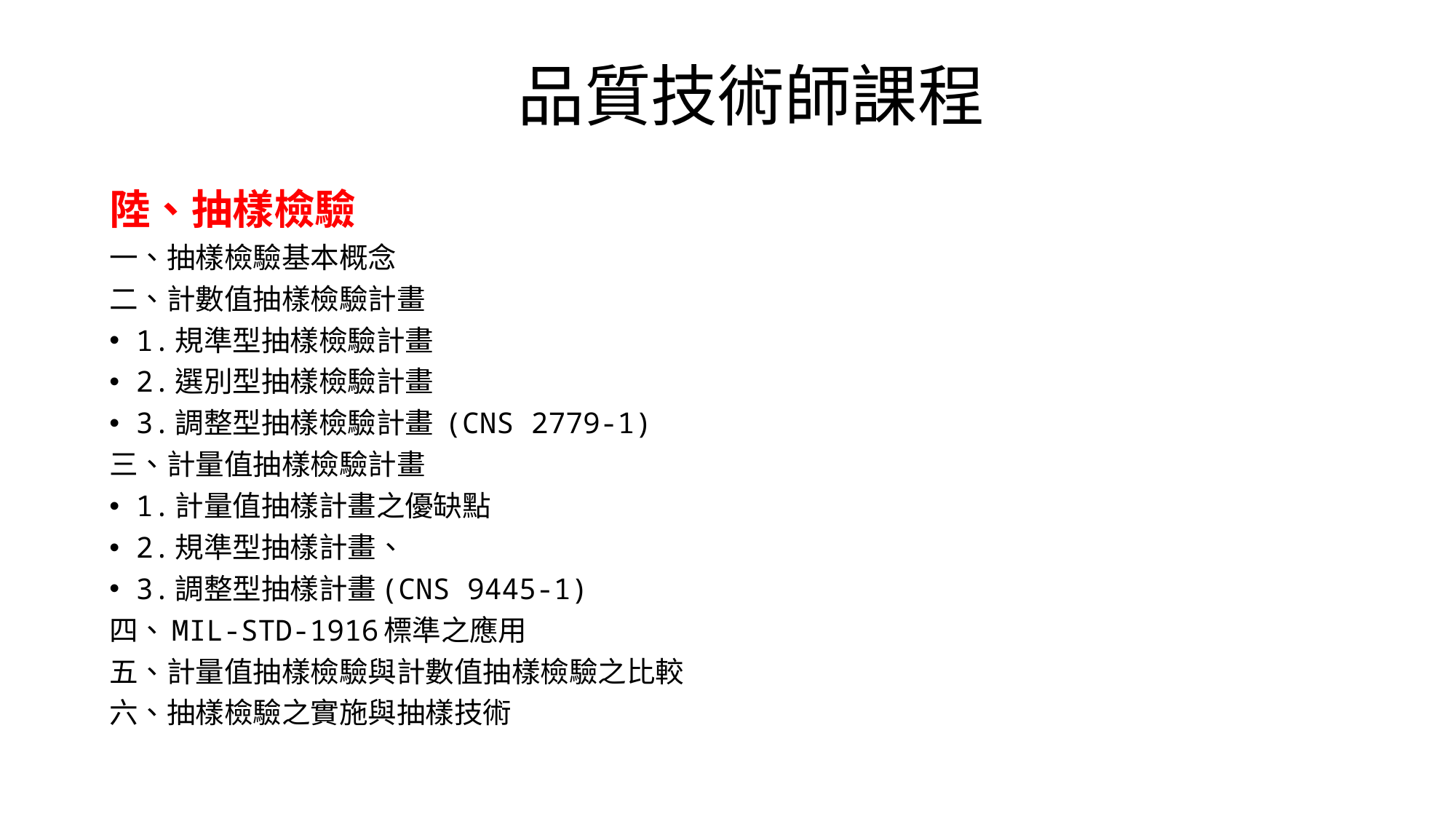

# 品質技術師課程
陸、抽樣檢驗
一、抽樣檢驗基本概念
二、計數值抽樣檢驗計畫
1.規準型抽樣檢驗計畫
2.選別型抽樣檢驗計畫
3.調整型抽樣檢驗計畫 (CNS 2779-1)
三、計量值抽樣檢驗計畫
1.計量值抽樣計畫之優缺點
2.規準型抽樣計畫、
3.調整型抽樣計畫(CNS 9445-1)
四、MIL-STD-1916標準之應用
五、計量值抽樣檢驗與計數值抽樣檢驗之比較
六、抽樣檢驗之實施與抽樣技術